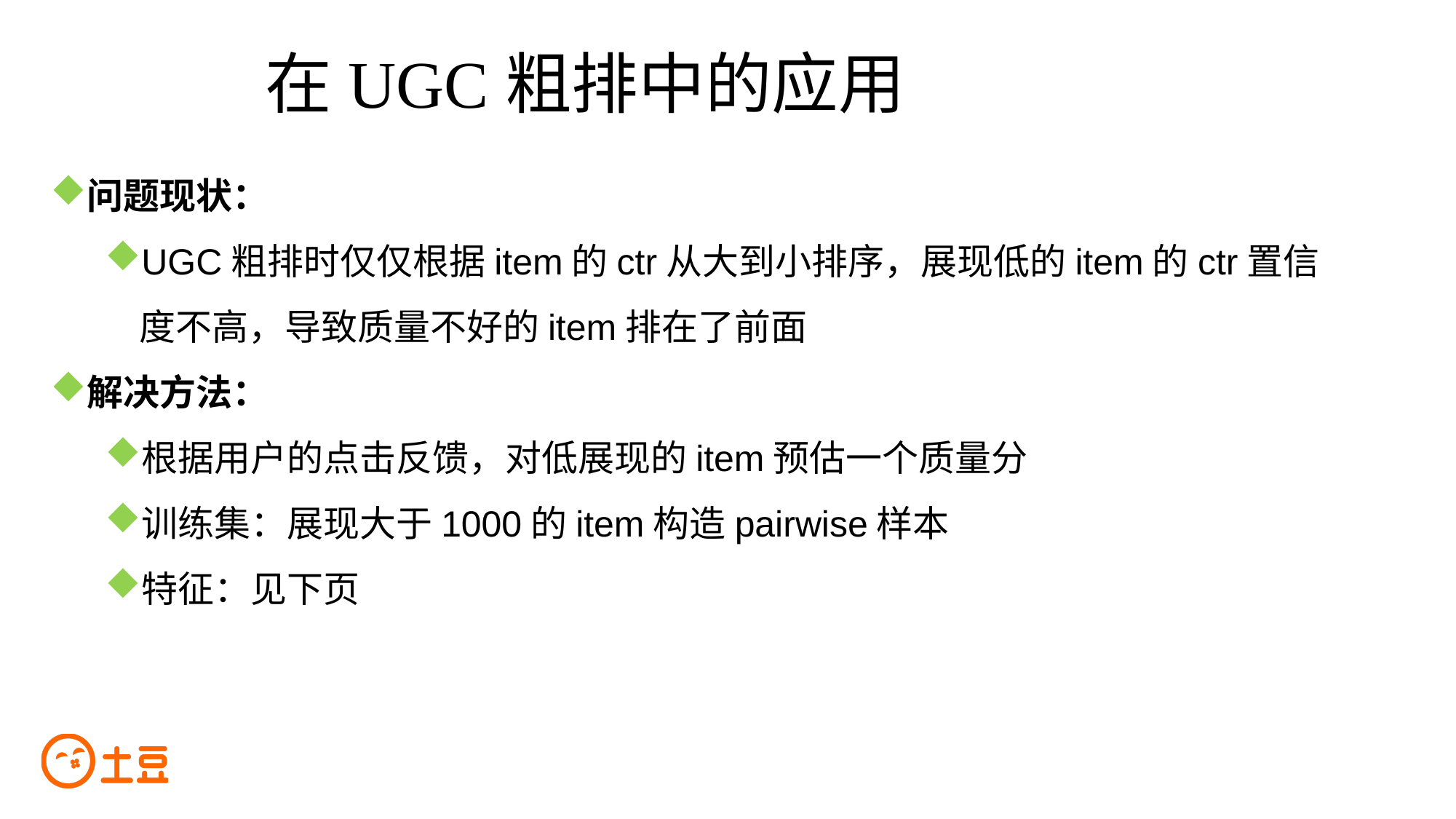

# 在UGC粗排中的应用
问题现状：
UGC粗排时仅仅根据item的ctr从大到小排序，展现低的item的ctr置信度不高，导致质量不好的item排在了前面
解决方法：
根据用户的点击反馈，对低展现的item预估一个质量分
训练集：展现大于1000的item构造pairwise样本
特征：见下页